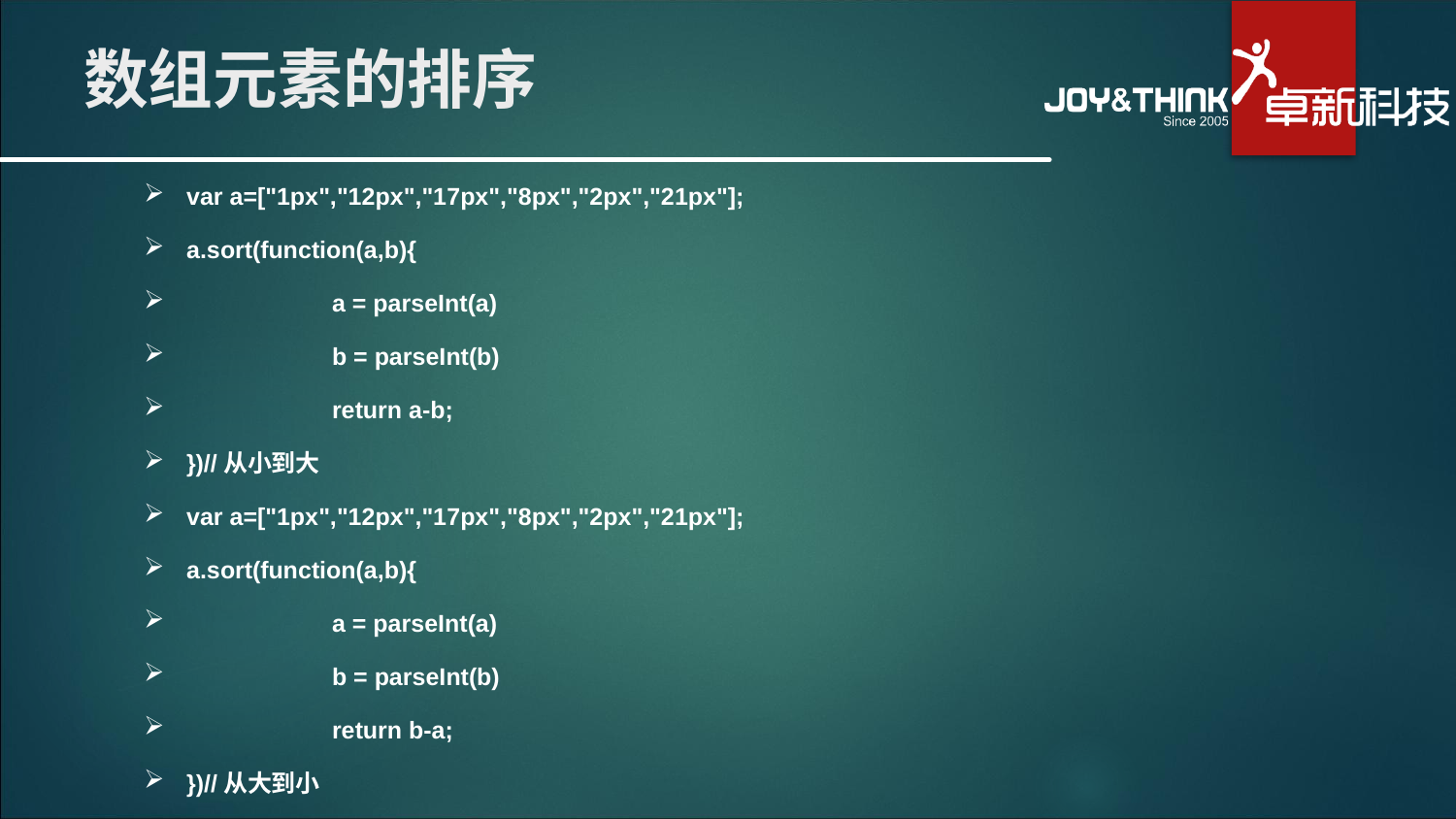

# 数组元素的排序
var a=["1px","12px","17px","8px","2px","21px"];
a.sort(function(a,b){
	a = parseInt(a)
	b = parseInt(b)
	return a-b;
})//从小到大
var a=["1px","12px","17px","8px","2px","21px"];
a.sort(function(a,b){
	a = parseInt(a)
	b = parseInt(b)
	return b-a;
})//从大到小